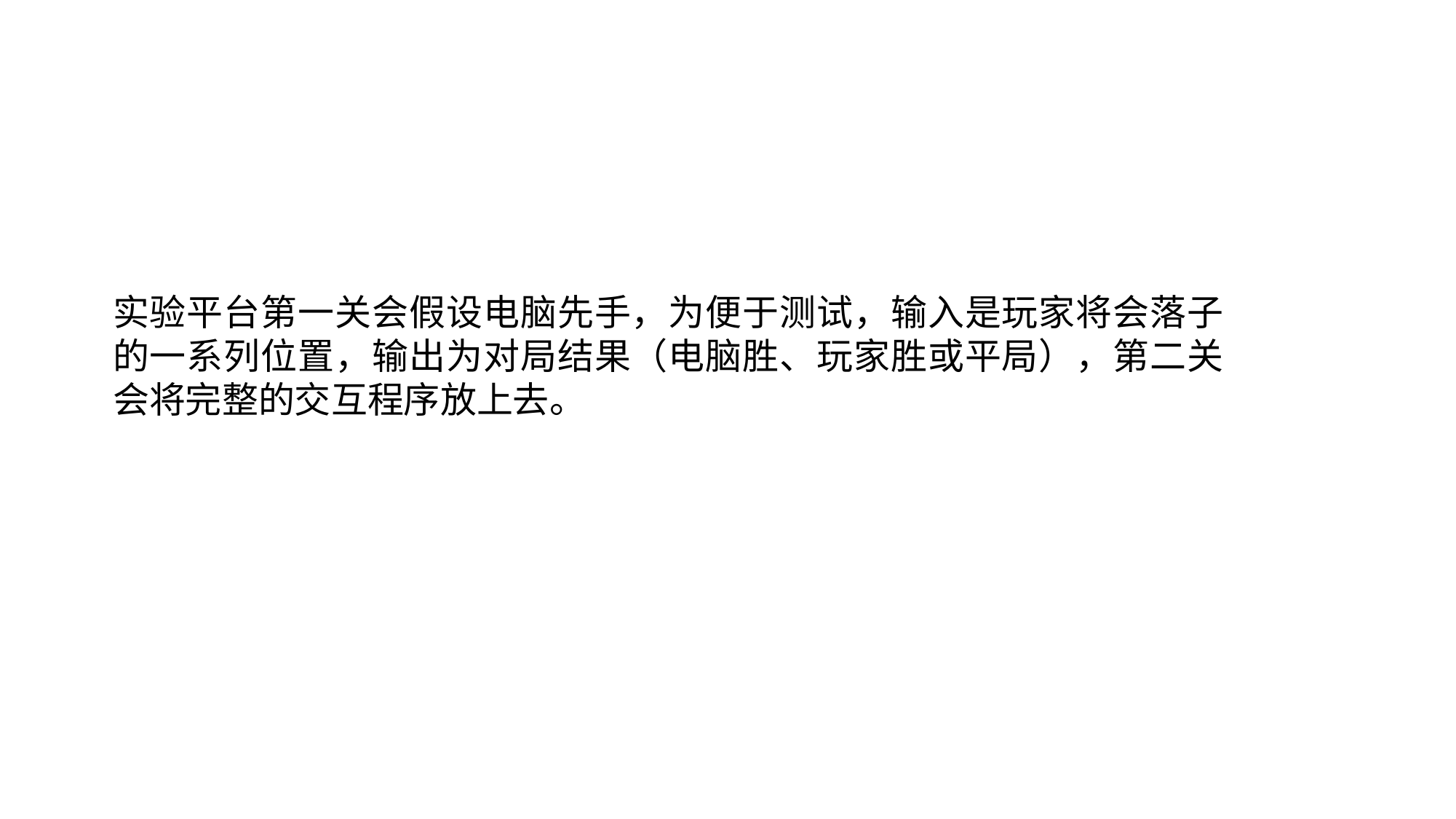

实验平台第一关会假设电脑先手，为便于测试，输入是玩家将会落子的一系列位置，输出为对局结果（电脑胜、玩家胜或平局），第二关会将完整的交互程序放上去。